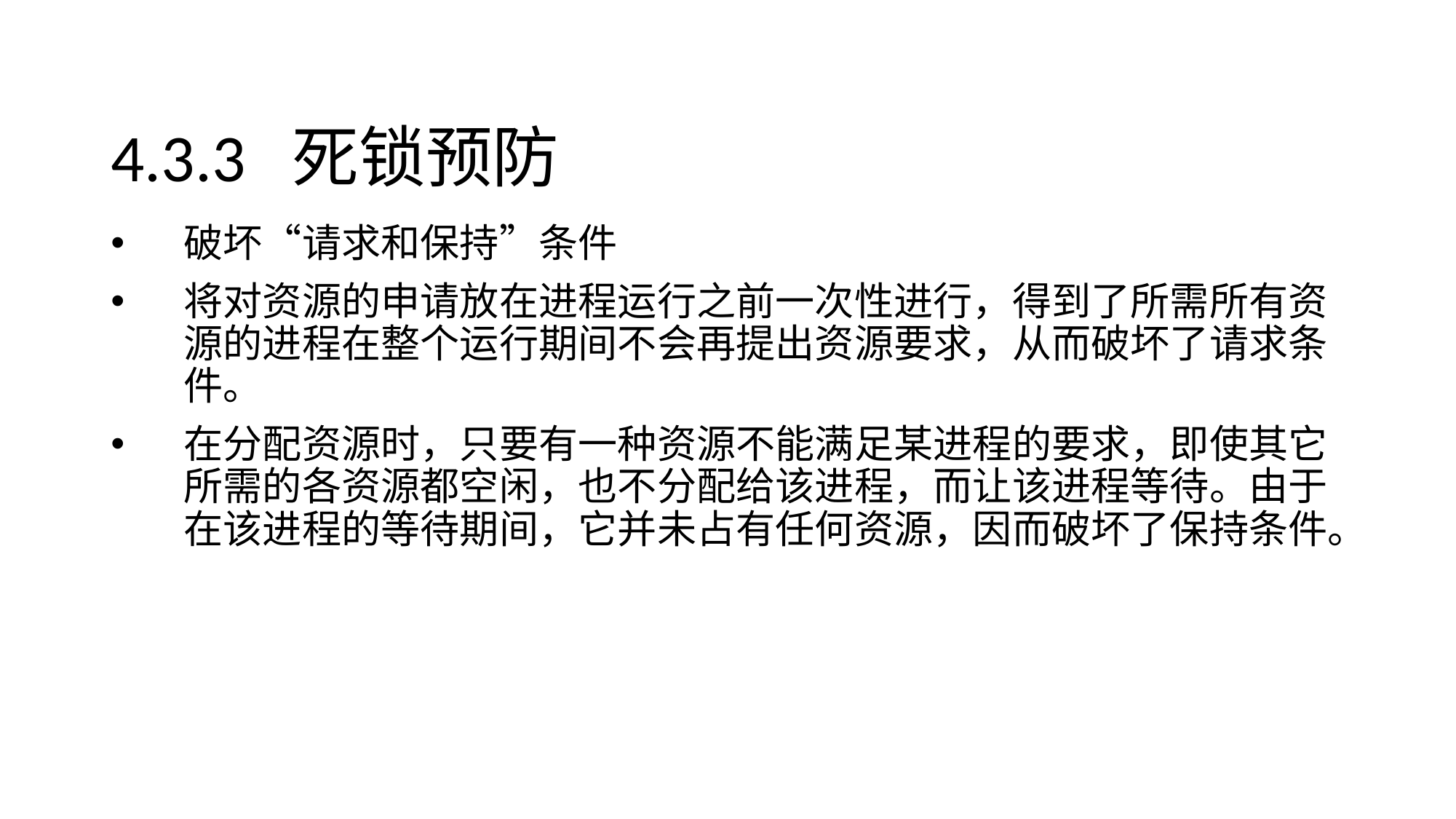

# 4.3.3  死锁预防
破坏“请求和保持”条件
将对资源的申请放在进程运行之前一次性进行，得到了所需所有资源的进程在整个运行期间不会再提出资源要求，从而破坏了请求条件。
在分配资源时，只要有一种资源不能满足某进程的要求，即使其它所需的各资源都空闲，也不分配给该进程，而让该进程等待。由于在该进程的等待期间，它并未占有任何资源，因而破坏了保持条件。
6